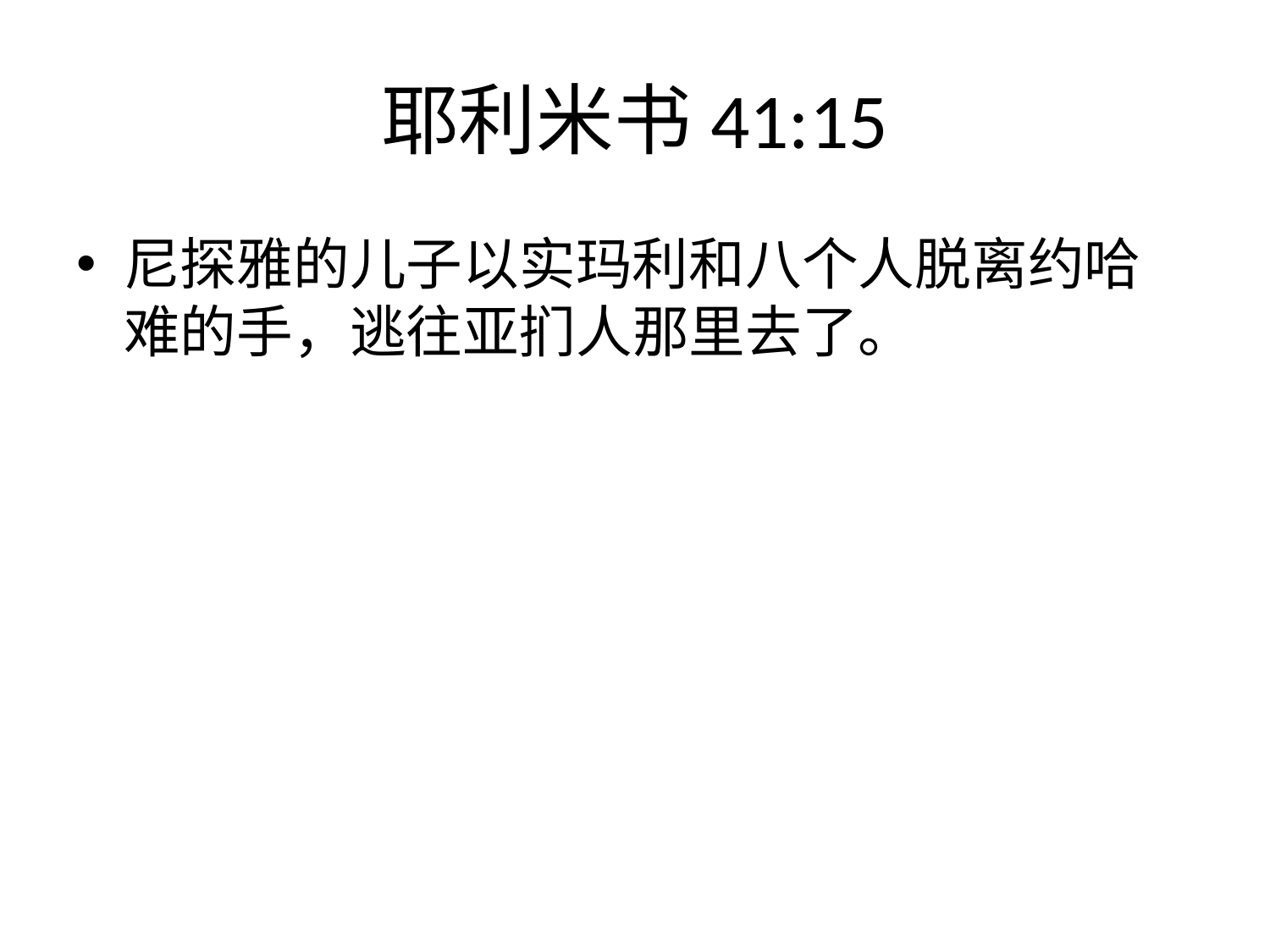

# 耶利米书41:15
尼探雅的儿子以实玛利和八个人脱离约哈难的手，逃往亚扪人那里去了。